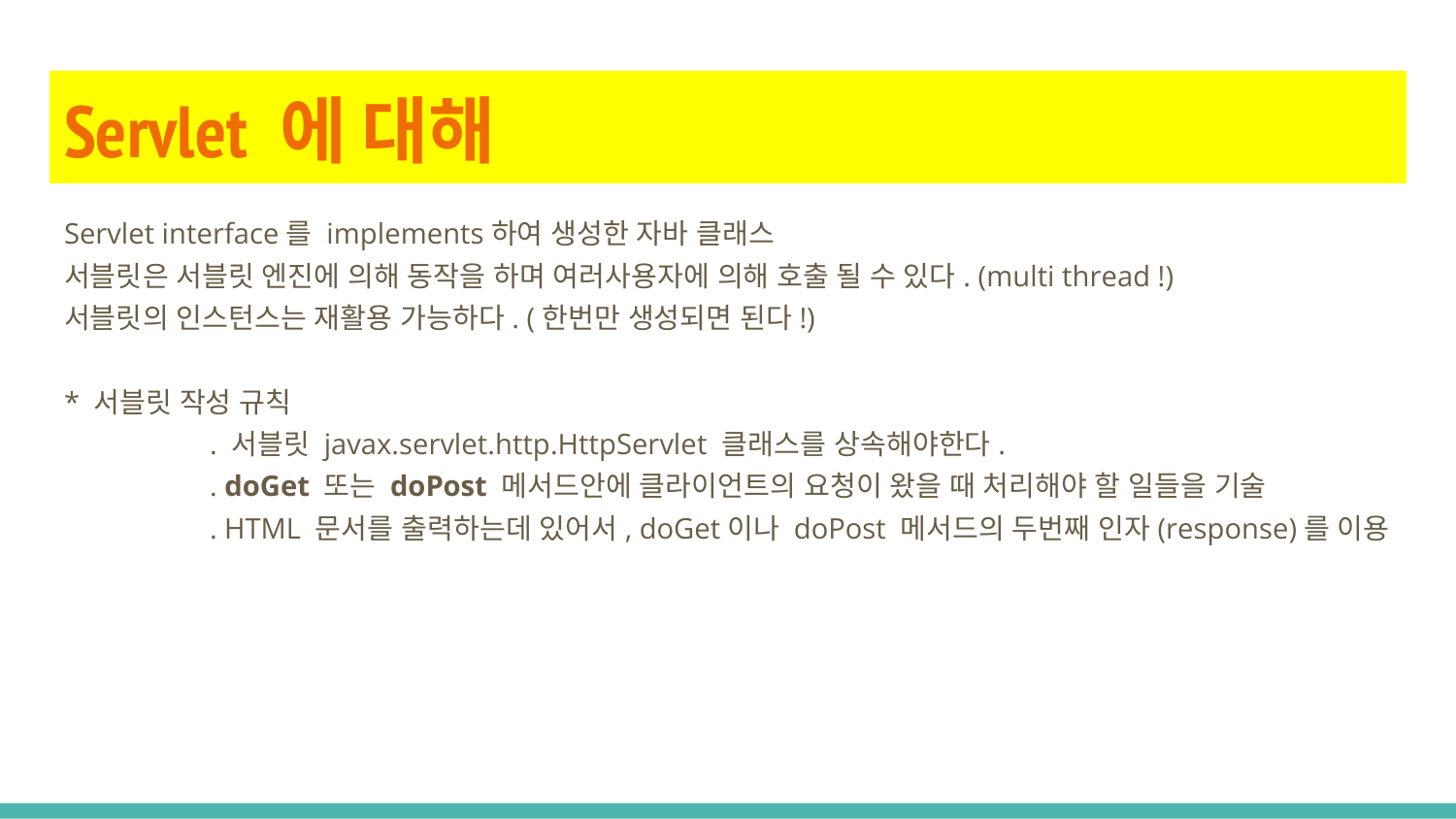

# Servlet 에 대해
Servlet interface를 implements하여 생성한 자바 클래스
서블릿은 서블릿 엔진에 의해 동작을 하며 여러사용자에 의해 호출 될 수 있다. (multi thread !)
서블릿의 인스턴스는 재활용 가능하다. (한번만 생성되면 된다!)

* 서블릿 작성 규칙
	. 서블릿 javax.servlet.http.HttpServlet 클래스를 상속해야한다.
  	. doGet 또는 doPost 메서드안에 클라이언트의 요청이 왔을 때 처리해야 할 일들을 기술
  	. HTML 문서를 출력하는데 있어서, doGet이나 doPost 메서드의 두번째 인자(response)를 이용